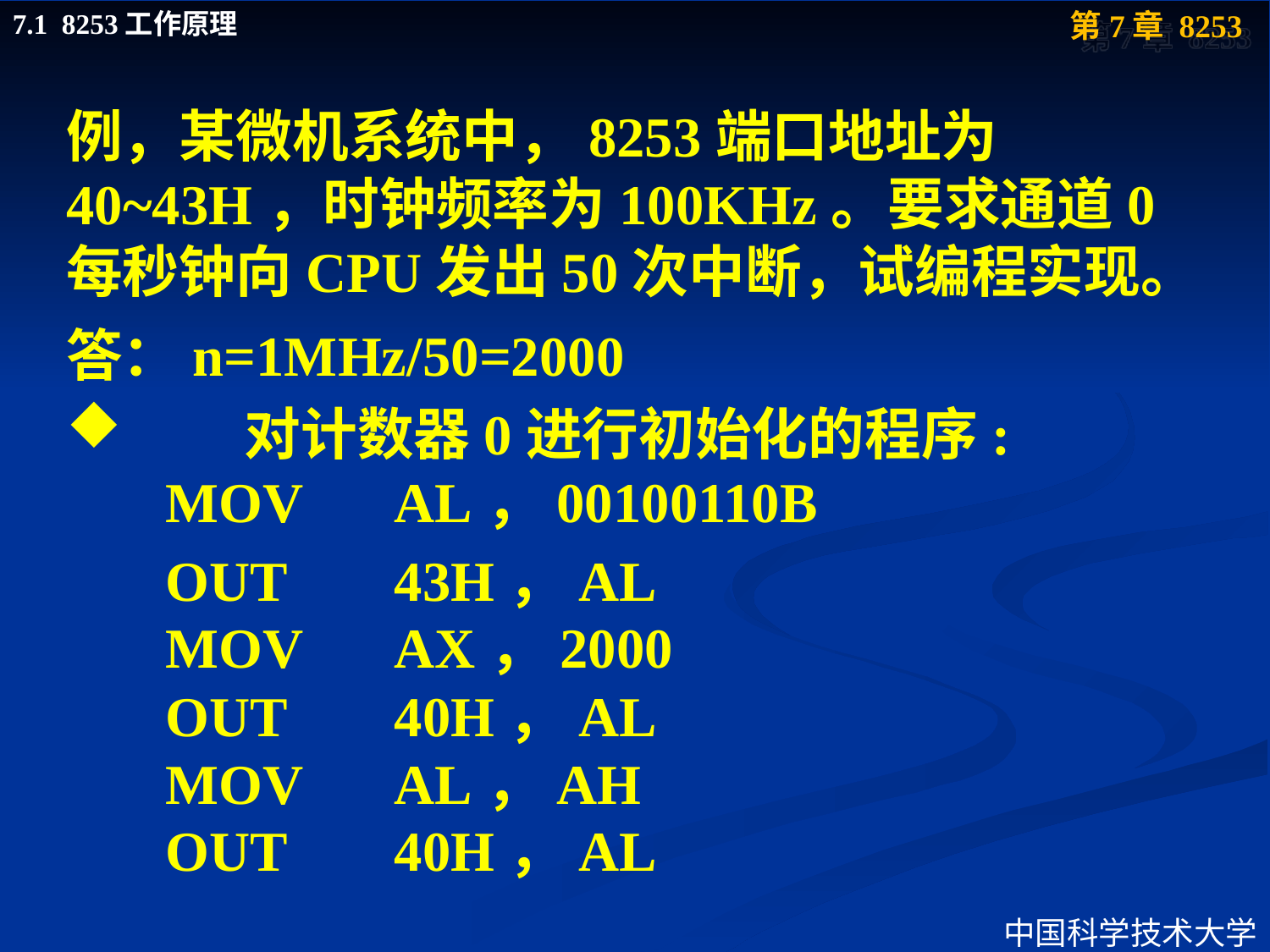

例，某微机系统中，8253端口地址为40~43H，时钟频率为100KHz。要求通道0每秒钟向CPU发出50次中断，试编程实现。
答：n=1MHz/50=2000
        对计数器0进行初始化的程序:
       MOV	AL，00100110B
       OUT	43H，AL
       MOV	AX，2000
       OUT	40H，AL
       MOV	AL，AH
       OUT	40H，AL